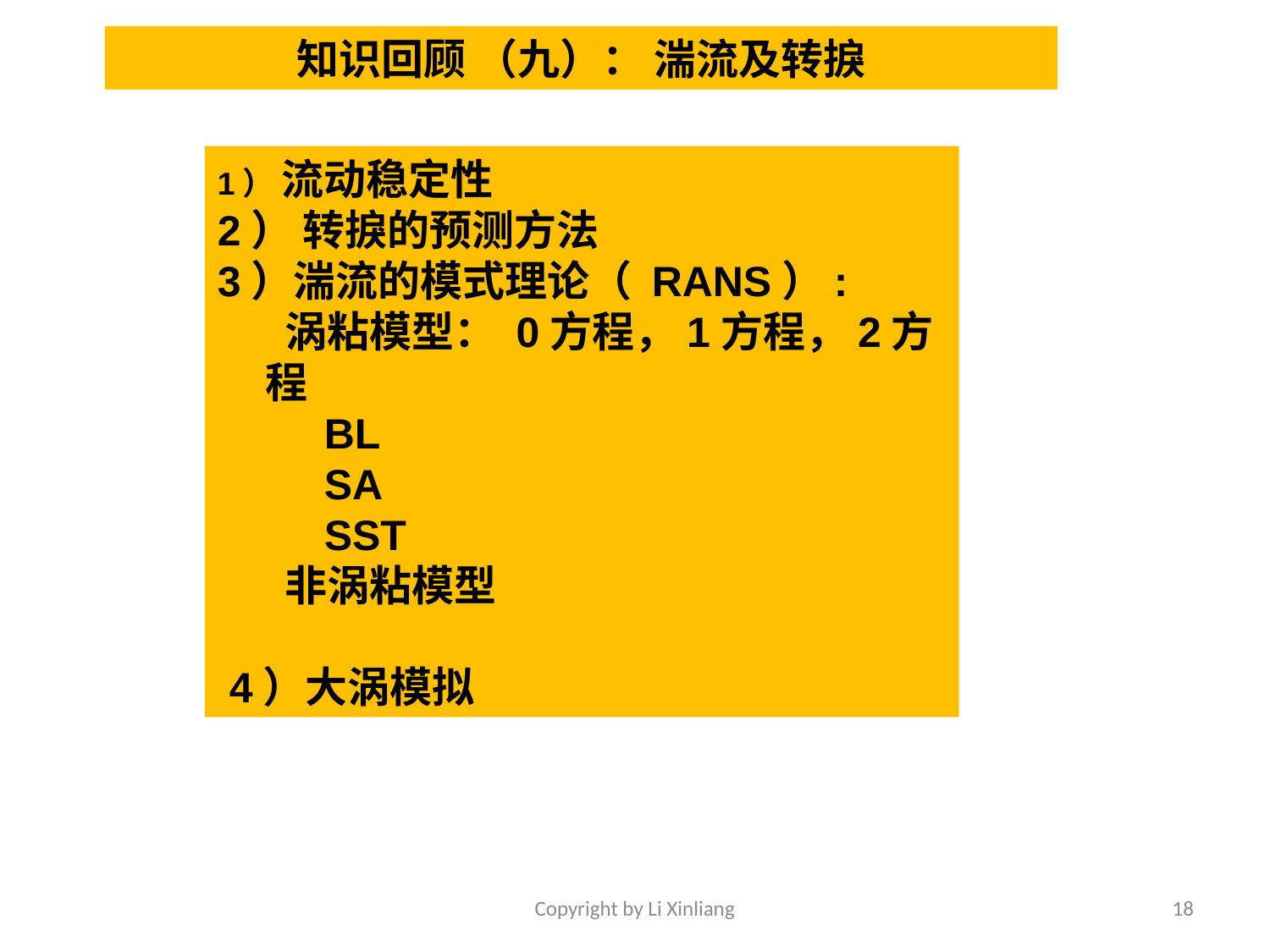

知识回顾 （九）： 湍流及转捩
1） 流动稳定性
2） 转捩的预测方法
3）湍流的模式理论（ RANS）:
      涡粘模型： 0方程，1方程，2方程
         BL
         SA
         SST
      非涡粘模型

 4）大涡模拟
Copyright by Li Xinliang
18